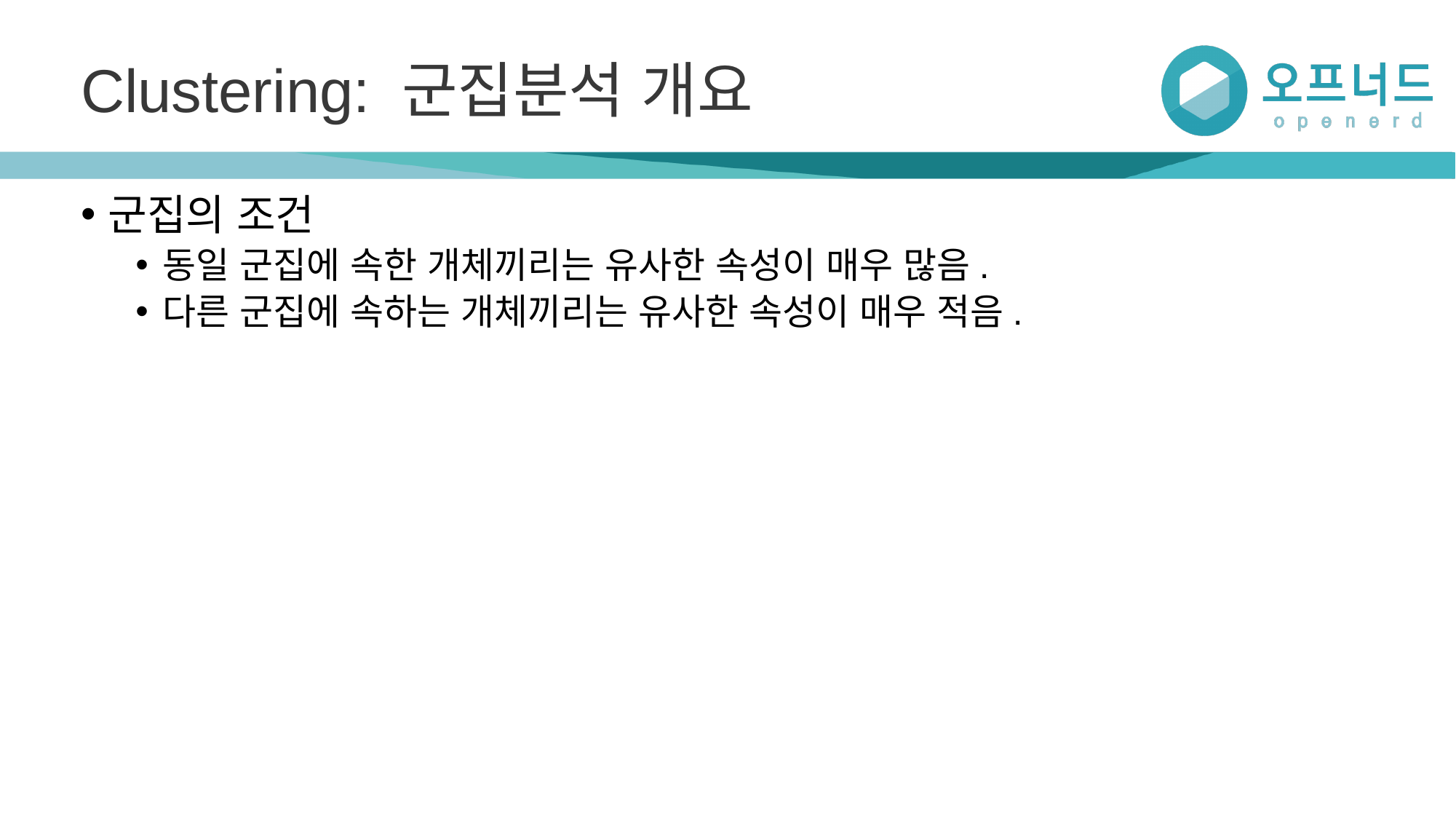

# Clustering: 군집분석 개요
군집의 조건
동일 군집에 속한 개체끼리는 유사한 속성이 매우 많음.
다른 군집에 속하는 개체끼리는 유사한 속성이 매우 적음.